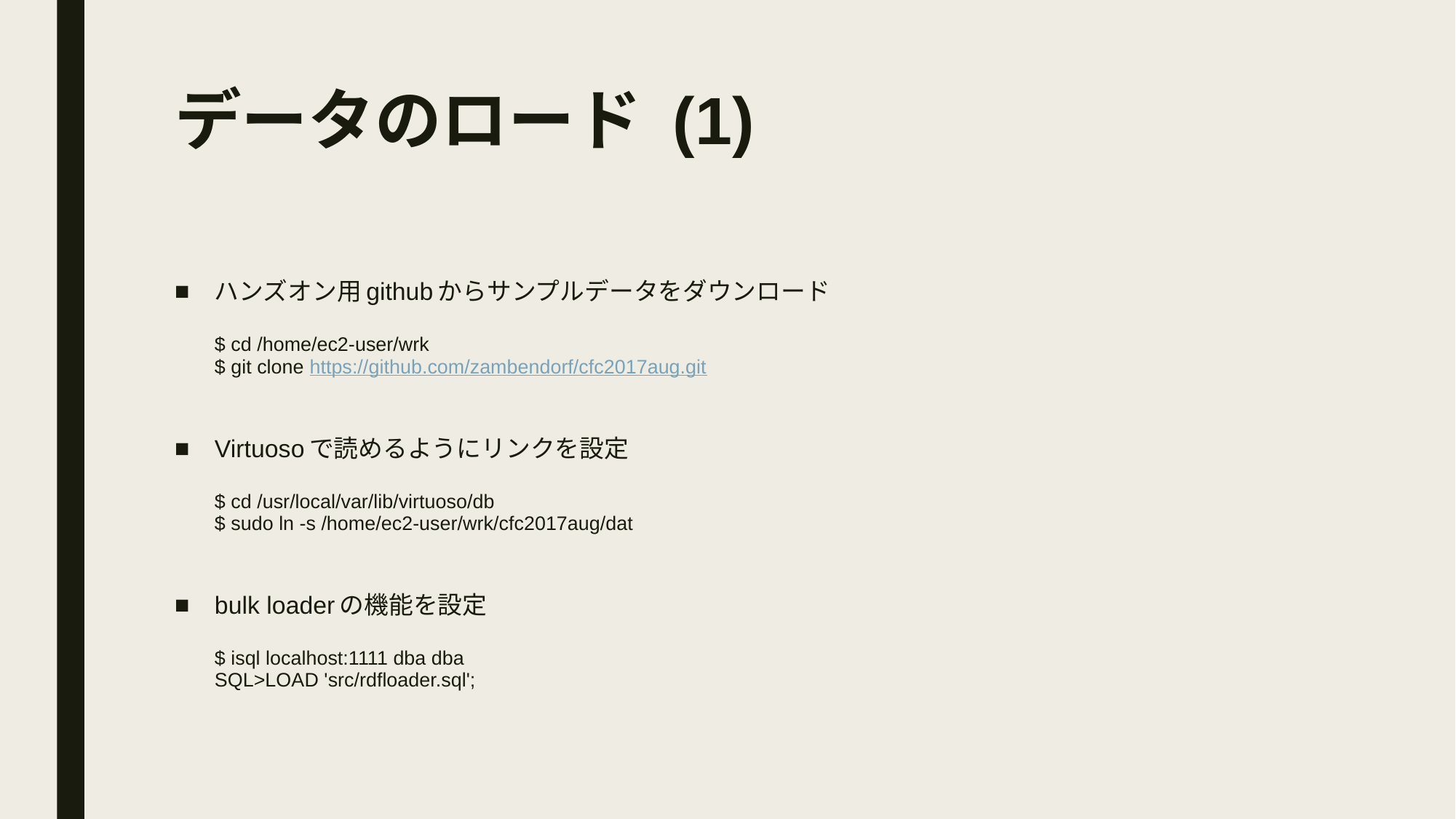

# データのロード (1)
ハンズオン用githubからサンプルデータをダウンロード
$ cd /home/ec2-user/wrk
$ git clone https://github.com/zambendorf/cfc2017aug.git

Virtuosoで読めるようにリンクを設定
$ cd /usr/local/var/lib/virtuoso/db
$ sudo ln -s /home/ec2-user/wrk/cfc2017aug/dat

bulk loaderの機能を設定
$ isql localhost:1111 dba dba
SQL>LOAD 'src/rdfloader.sql';